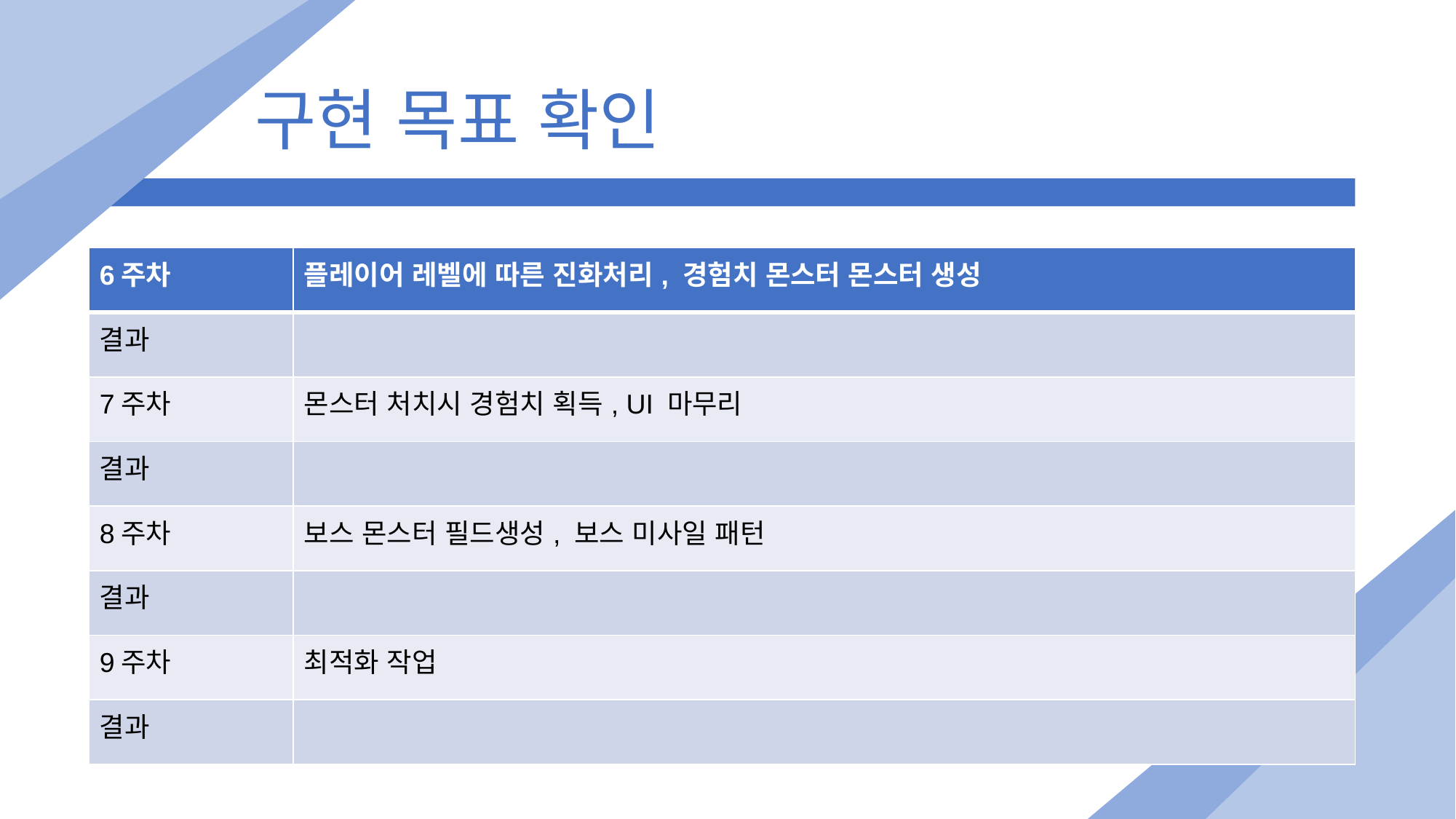

# 구현 목표 확인

| 6주차 | 플레이어 레벨에 따른 진화처리, 경험치 몬스터 몬스터 생성 |
| --- | --- |
| 결과 |  |
| 7주차 | 몬스터 처치시 경험치 획득, UI 마무리 |
| 결과 |  |
| 8주차 | 보스 몬스터 필드생성, 보스 미사일 패턴 |
| 결과 |  |
| 9주차 | 최적화 작업 |
| 결과 |  |